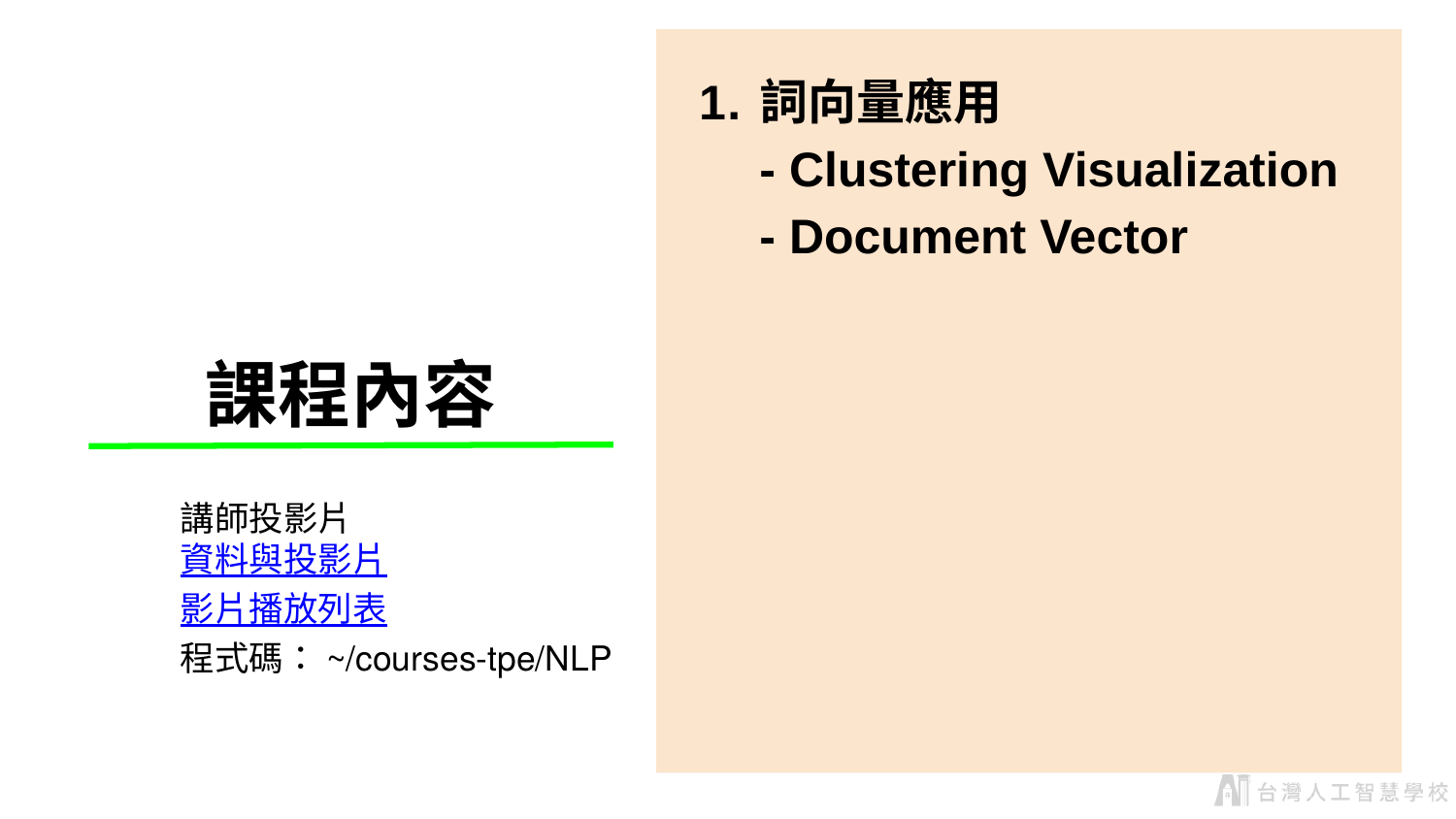

詞向量應用
- Clustering Visualization
- Document Vector

課程內容
講師投影片
資料與投影片
影片播放列表
程式碼：~/courses-tpe/NLP